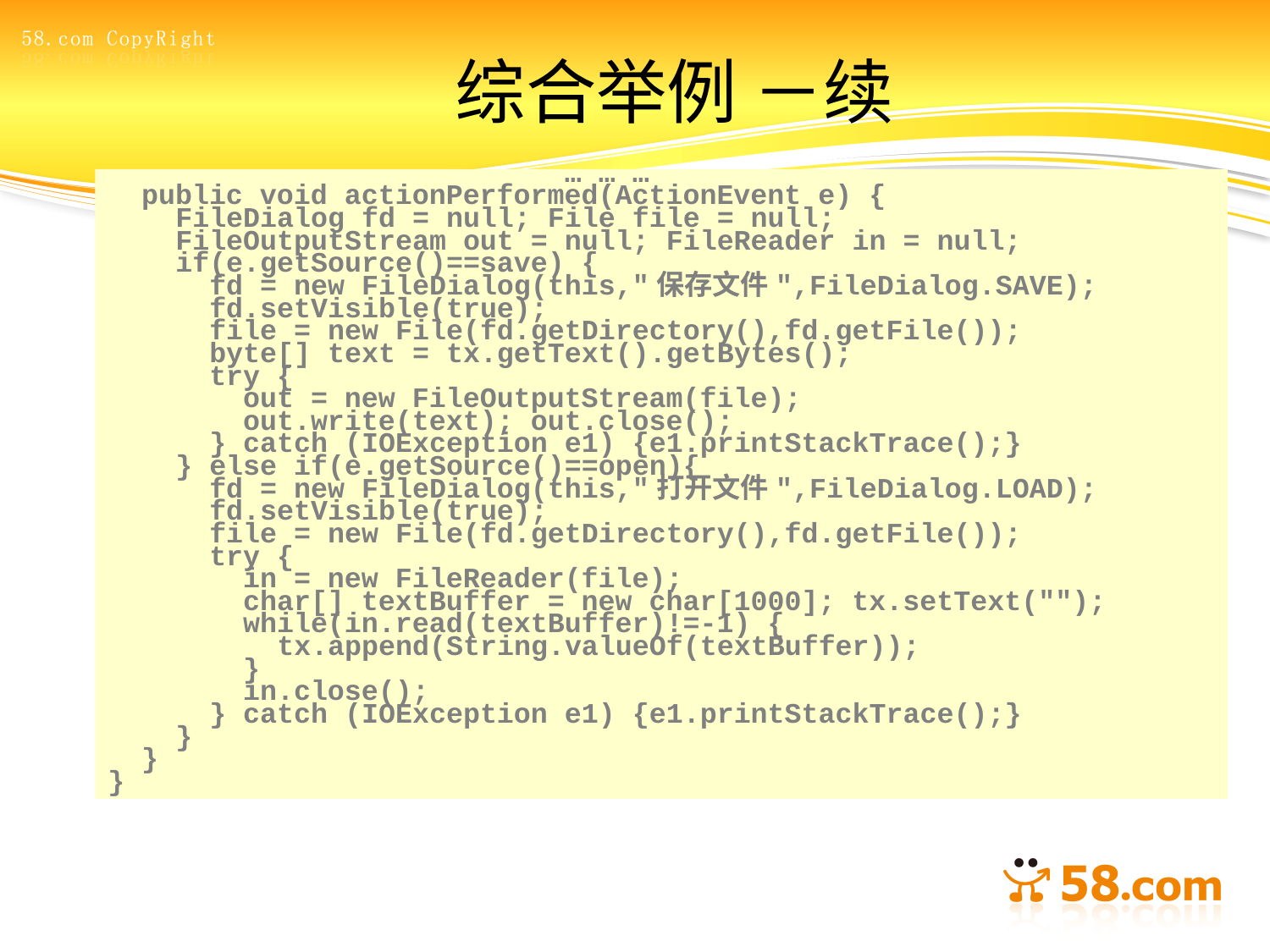

# 综合举例 －续
                           … … …
  public void actionPerformed(ActionEvent e) {
    FileDialog fd = null; File file = null;
    FileOutputStream out = null; FileReader in = null;
    if(e.getSource()==save) {
      fd = new FileDialog(this,"保存文件",FileDialog.SAVE);
      fd.setVisible(true);
      file = new File(fd.getDirectory(),fd.getFile());
      byte[] text = tx.getText().getBytes();
      try {
        out = new FileOutputStream(file);
        out.write(text); out.close();
      } catch (IOException e1) {e1.printStackTrace();}
    } else if(e.getSource()==open){
      fd = new FileDialog(this,"打开文件",FileDialog.LOAD);
      fd.setVisible(true);
      file = new File(fd.getDirectory(),fd.getFile());
      try {
        in = new FileReader(file);
        char[] textBuffer = new char[1000]; tx.setText("");
        while(in.read(textBuffer)!=-1) {
          tx.append(String.valueOf(textBuffer));
        }
        in.close();
      } catch (IOException e1) {e1.printStackTrace();}
    }
  }
}